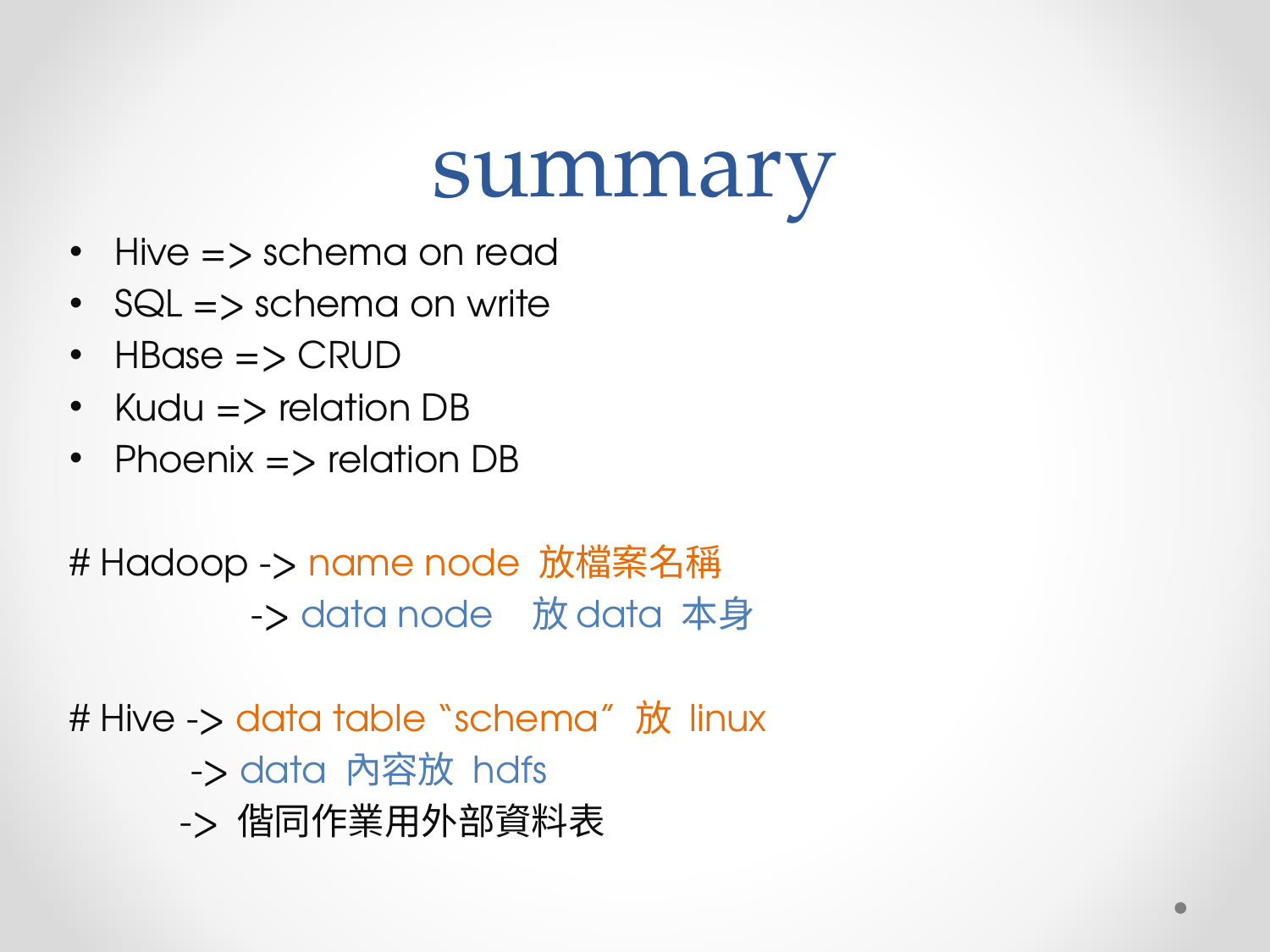

# summary
Hive => schema on read
SQL => schema on write
HBase => CRUD
Kudu => relation DB
Phoenix => relation DB

# Hadoop -> name node 放檔案名稱
	       -> data node   放data 本身

# Hive -> data table “schema” 放 linux
	 -> data 內容放 hdfs
	-> 偕同作業用外部資料表